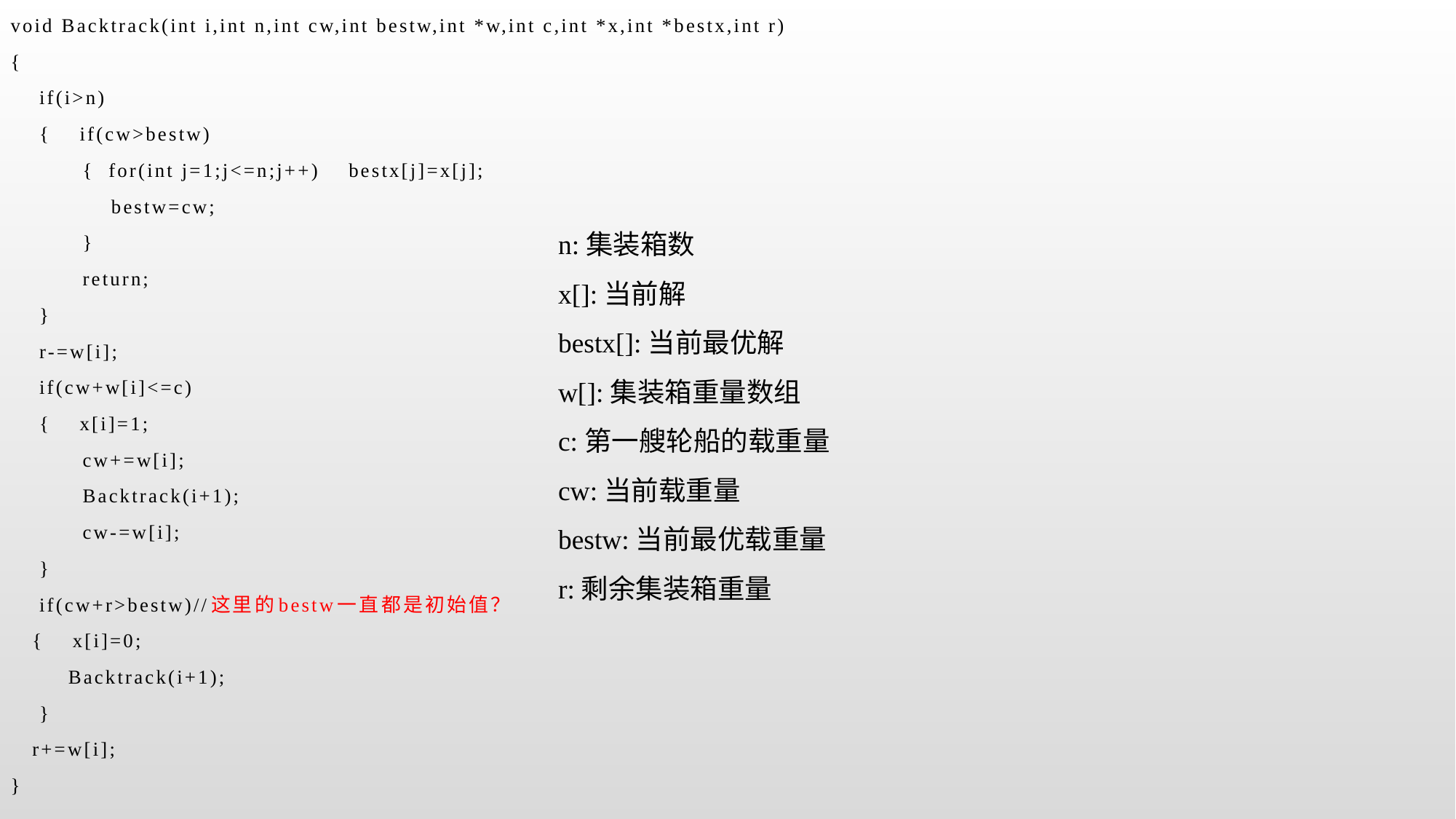

void Backtrack(int i,int n,int cw,int bestw,int *w,int c,int *x,int *bestx,int r)
{
    if(i>n)
    {    if(cw>bestw)
          {  for(int j=1;j<=n;j++)    bestx[j]=x[j];
              bestw=cw;
          }
          return;
    }
    r-=w[i];
    if(cw+w[i]<=c)
    {    x[i]=1;
          cw+=w[i];
          Backtrack(i+1);
          cw-=w[i];
    }
    if(cw+r>bestw)//这里的bestw一直都是初始值？
   {    x[i]=0;
        Backtrack(i+1);
    }
   r+=w[i];
}

n:集装箱数
x[]:当前解
bestx[]:当前最优解
w[]:集装箱重量数组
c:第一艘轮船的载重量
cw:当前载重量
bestw:当前最优载重量
r:剩余集装箱重量